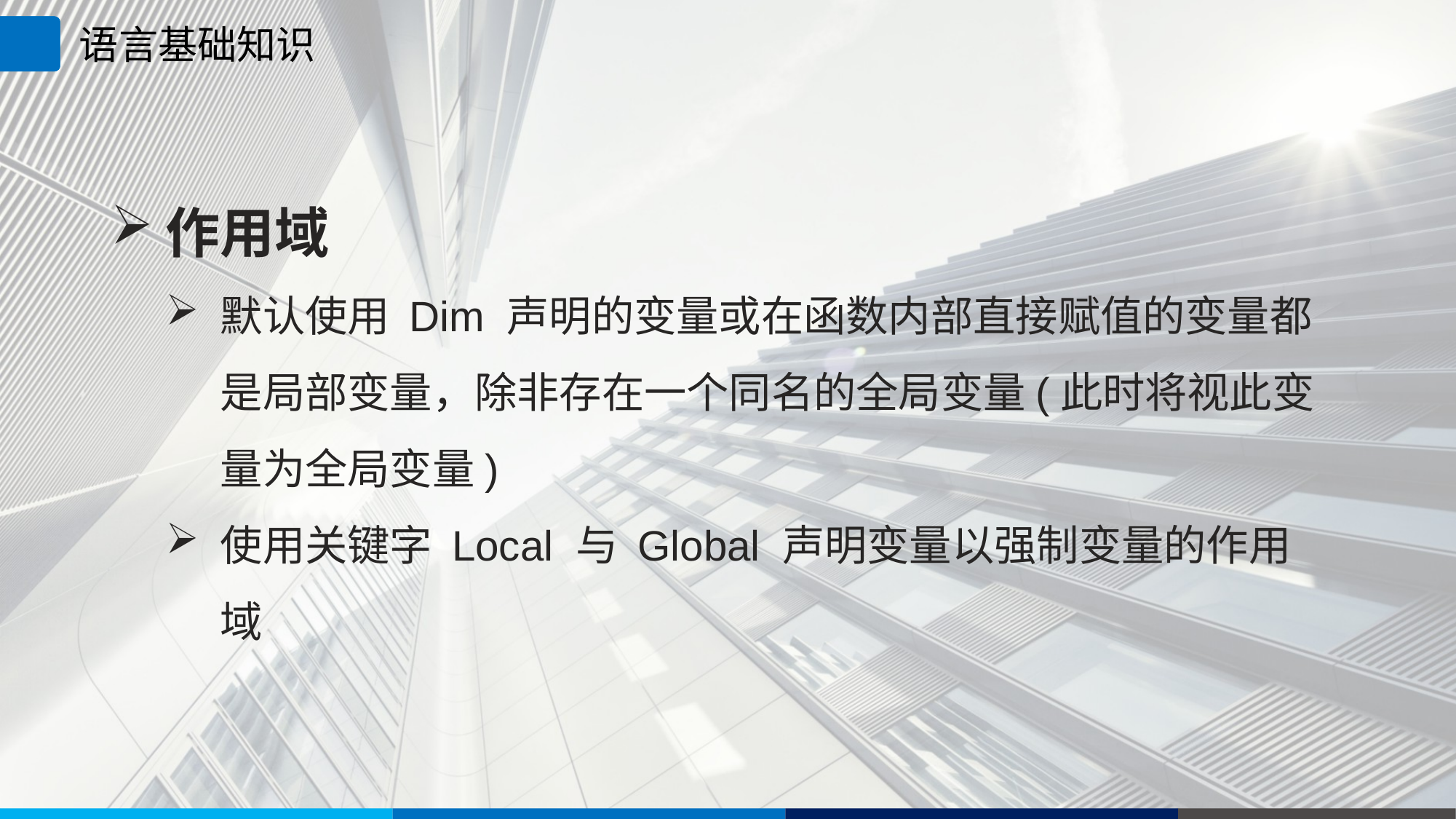

语言基础知识

作用域
默认使用 Dim 声明的变量或在函数内部直接赋值的变量都是局部变量，除非存在一个同名的全局变量(此时将视此变量为全局变量)
使用关键字 Local 与 Global 声明变量以强制变量的作用域